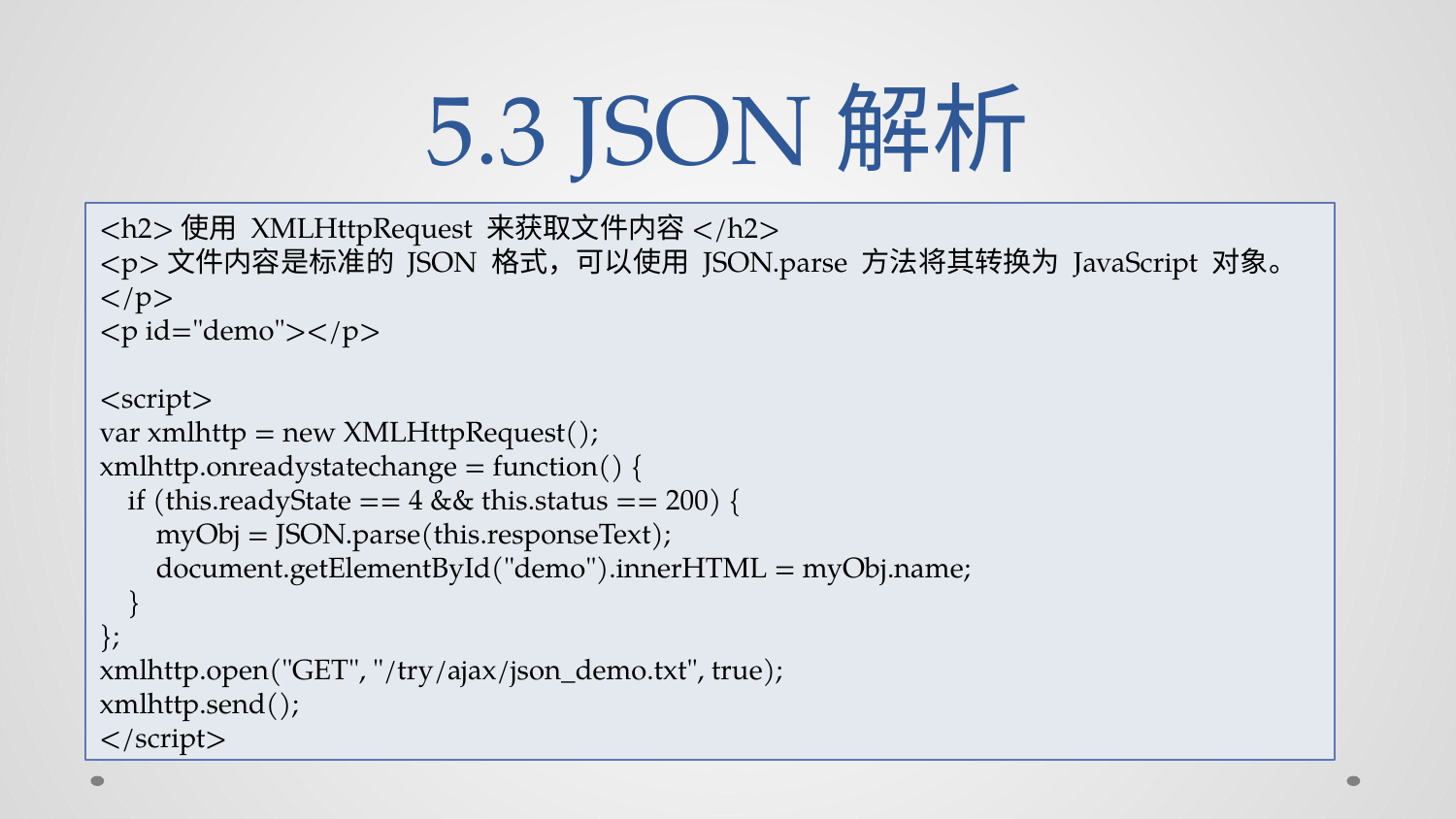

# 5.3 JSON解析
<h2>使用 XMLHttpRequest 来获取文件内容</h2>
<p>文件内容是标准的 JSON 格式，可以使用 JSON.parse 方法将其转换为 JavaScript 对象。</p>
<p id="demo"></p>

<script>
var xmlhttp = new XMLHttpRequest();
xmlhttp.onreadystatechange = function() {
    if (this.readyState == 4 && this.status == 200) {
        myObj = JSON.parse(this.responseText);
        document.getElementById("demo").innerHTML = myObj.name;
    }
};
xmlhttp.open("GET", "/try/ajax/json_demo.txt", true);
xmlhttp.send();
</script>